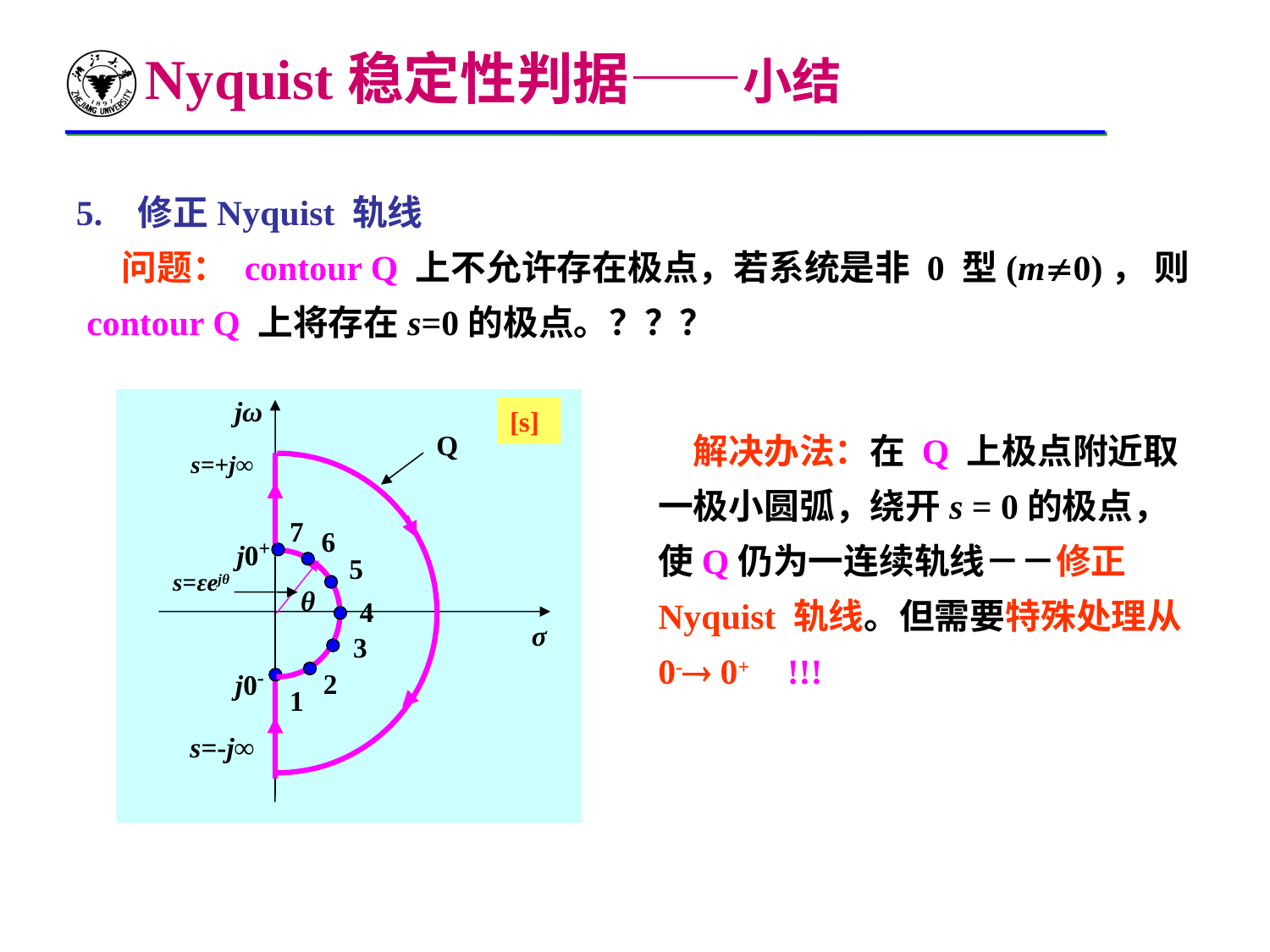

Nyquist稳定性判据——小结
5.   修正Nyquist 轨线
　问题： contour Q 上不允许存在极点，若系统是非 0 型(m≠0)， 则contour Q 上将存在s=0的极点。？？？
jω

σ
[s]
Q

s=+j∞

j0-

s=-j∞
　解决办法：在 Q 上极点附近取一极小圆弧，绕开s = 0的极点，使Q仍为一连续轨线－－修正Nyquist 轨线。但需要特殊处理从 0-→ 0+　!!!
7
6
j0+

5

s=εejθ

θ
4

3

2

1